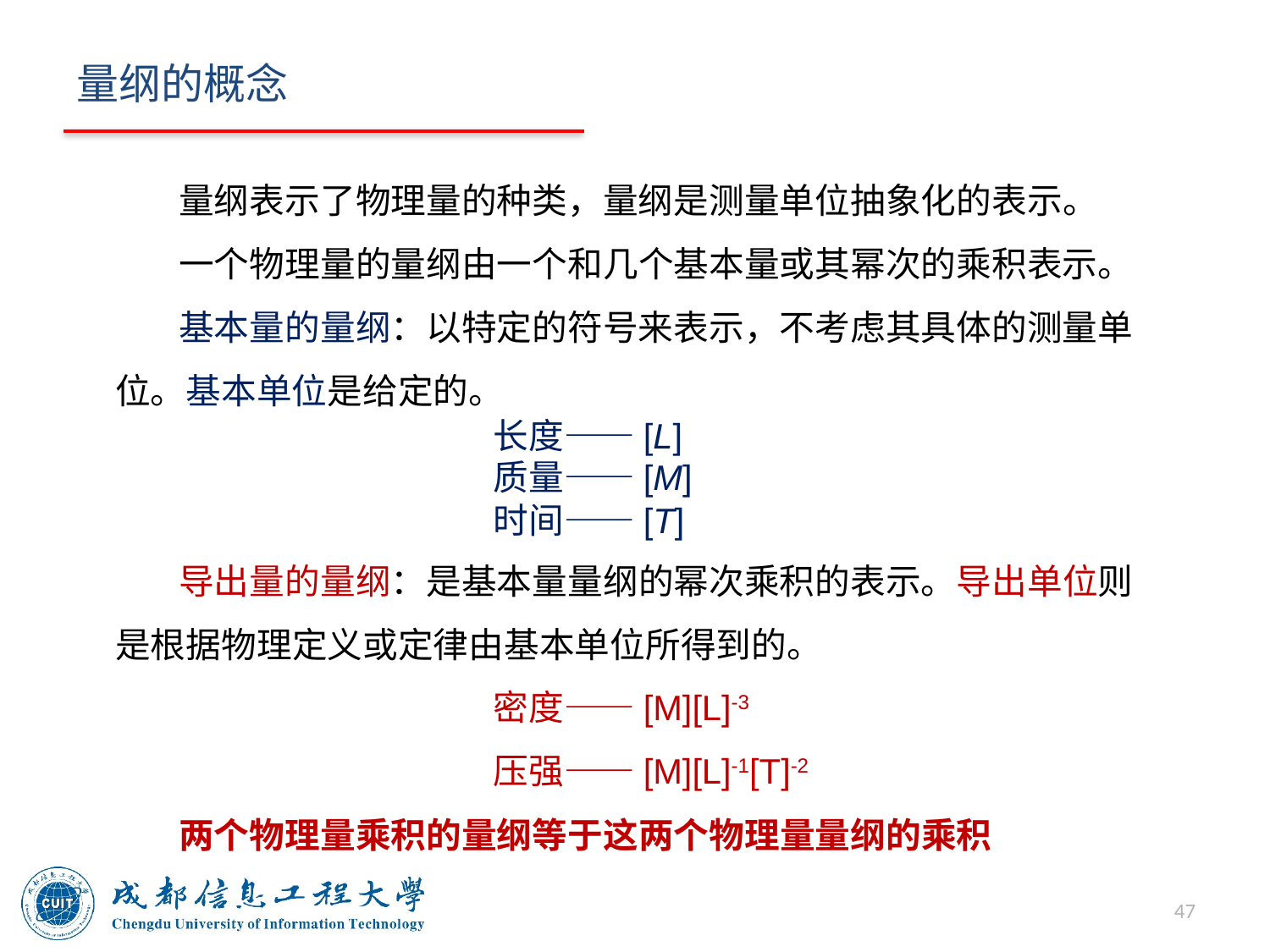

# 量纲的概念
量纲表示了物理量的种类，量纲是测量单位抽象化的表示。
一个物理量的量纲由一个和几个基本量或其幂次的乘积表示。
基本量的量纲：以特定的符号来表示，不考虑其具体的测量单位。基本单位是给定的。

导出量的量纲：是基本量量纲的幂次乘积的表示。导出单位则是根据物理定义或定律由基本单位所得到的。

两个物理量乘积的量纲等于这两个物理量量纲的乘积
长度——[L]
质量——[M]
时间——[T]
密度——[M][L]-3
压强——[M][L]-1[T]-2
47